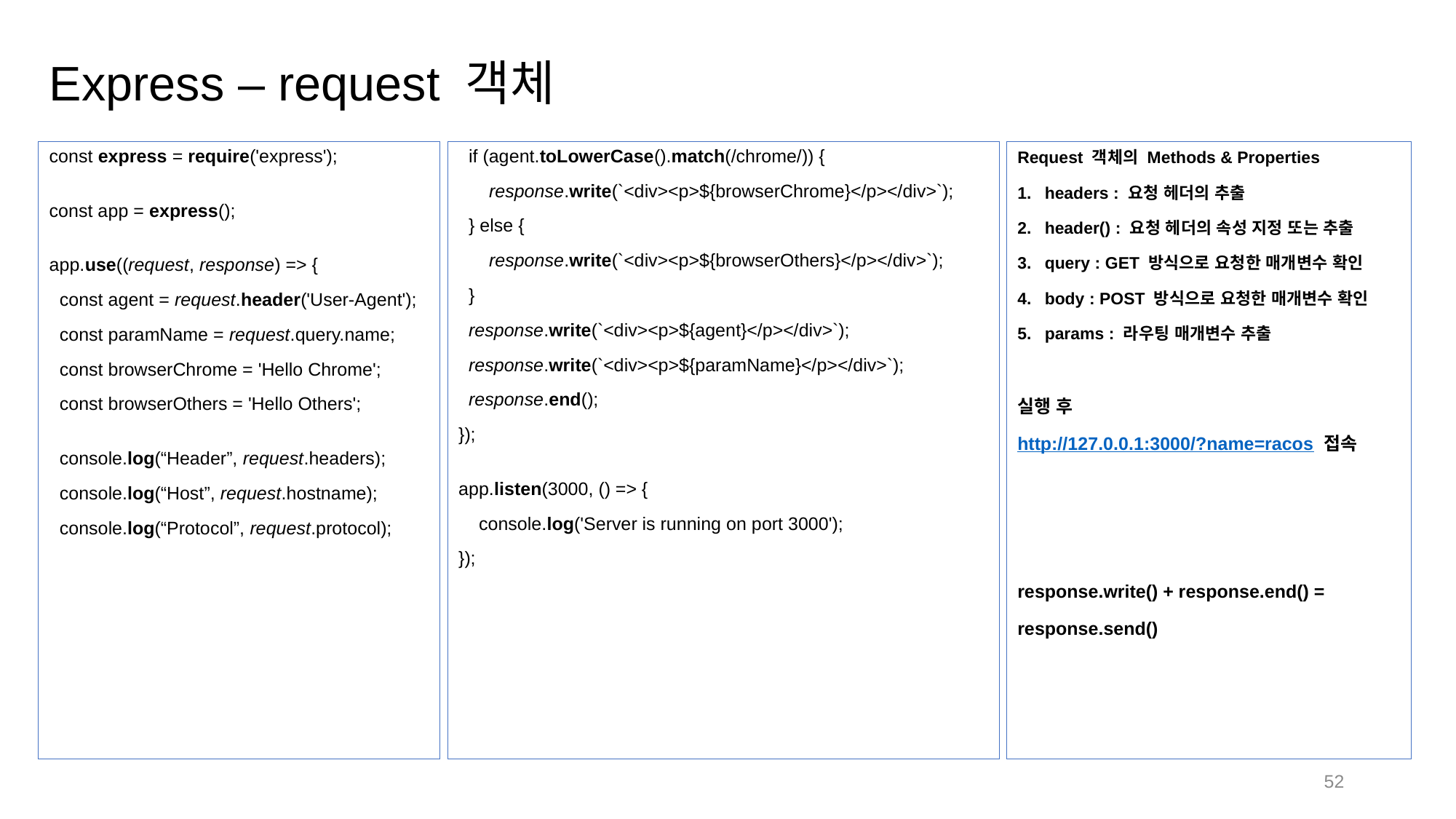

# Express – request 객체
const express = require('express');
const app = express();
app.use((request, response) => {
  const agent = request.header('User-Agent');
  const paramName = request.query.name;
  const browserChrome = 'Hello Chrome';
  const browserOthers = 'Hello Others';
  console.log(“Header”, request.headers);
  console.log(“Host”, request.hostname);
  console.log(“Protocol”, request.protocol);

  if (agent.toLowerCase().match(/chrome/)) {
      response.write(`<div><p>${browserChrome}</p></div>`);
  } else {
      response.write(`<div><p>${browserOthers}</p></div>`);
  }
  response.write(`<div><p>${agent}</p></div>`);
  response.write(`<div><p>${paramName}</p></div>`);
  response.end();
});
app.listen(3000, () => {
    console.log('Server is running on port 3000');
});
Request 객체의 Methods & Properties
headers : 요청 헤더의 추출
header() : 요청 헤더의 속성 지정 또는 추출
query : GET 방식으로 요청한 매개변수 확인
body : POST 방식으로 요청한 매개변수 확인
params : 라우팅 매개변수 추출

실행 후
http://127.0.0.1:3000/?name=racos 접속

response.write() + response.end() =
response.send()
52